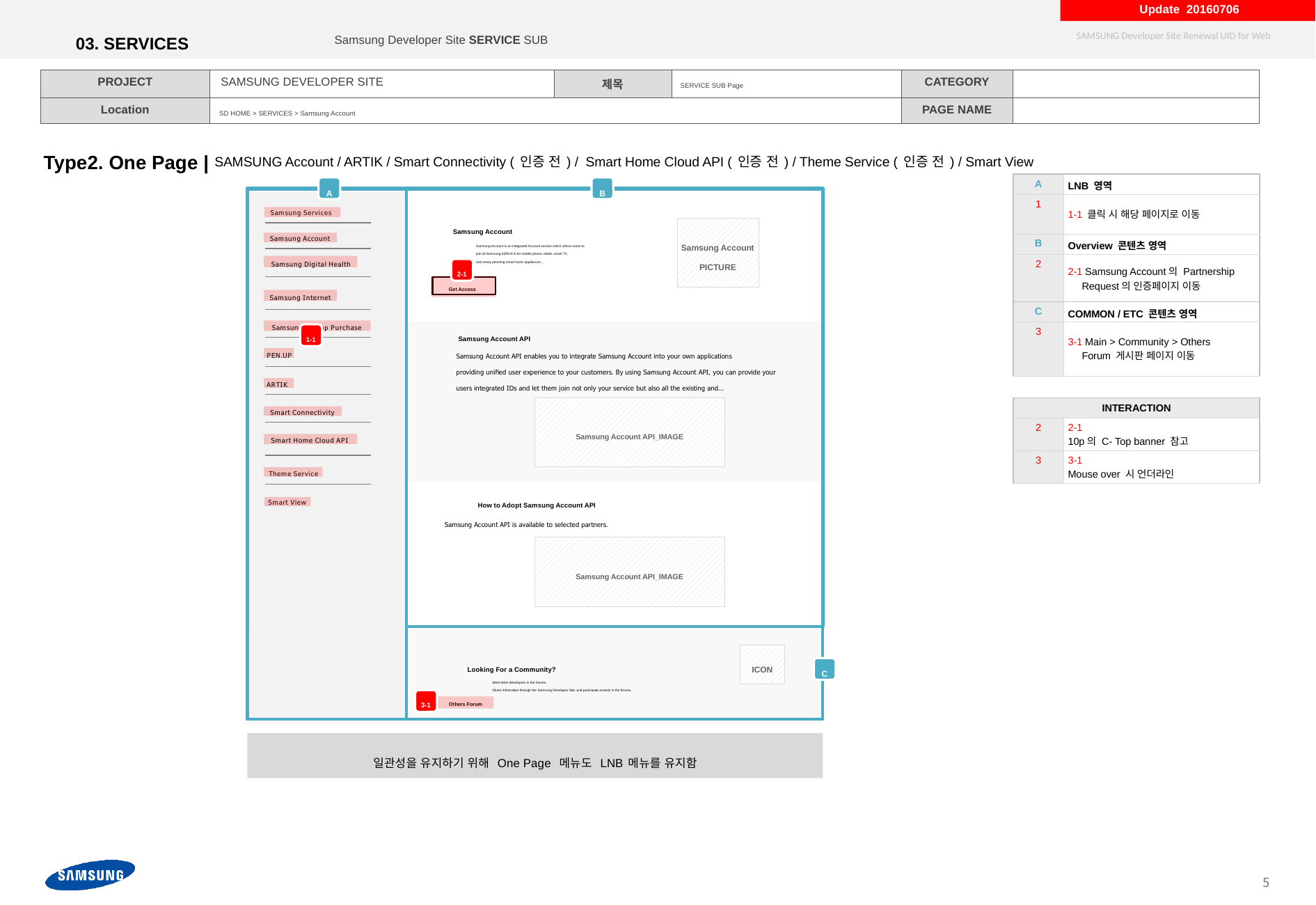

Update  20160706
03. SERVICES
Samsung Developer Site SERVICE SUB
| PROJECT | SAMSUNG DEVELOPER SITE | 제목 |  | CATEGORY |  |
| --- | --- | --- | --- | --- | --- |
| Location |  |  |  | PAGE NAME |  |
SERVICE SUB Page
SD HOME > SERVICES > Samsung Account
Type2. One Page | SAMSUNG Account / ARTIK / Smart Connectivity (인증 전) /  Smart Home Cloud API (인증 전) / Theme Service (인증 전) / Smart View
| A | LNB 영역 |
| --- | --- |
| 1 | 1-1 클릭 시 해당 페이지로 이동 |
| B | Overview 콘텐츠 영역 |
| 2 | 2-1 Samsung Account의 Partnership Request의 인증페이지 이동 |
| C | COMMON / ETC 콘텐츠 영역 |
| 3 | 3-1 Main > Community > Others Forum 게시판 페이지 이동 |
A
B

Samsung Services

Samsung Account

Samsung Digital Health

Samsung Internet

Samsung In-App Purchase

1-1
PEN.UP

ARTIK

Smart Connectivity

Smart Home Cloud API

Theme Service

Smart View

Samsung Account
PICTURE
Samsung Account
Samsung Account is an integrated Account service which allows users to
join all Samsung SERVICE for mobile phone, tablet, smart TV,
and newly planning smart home appliances…

Get Access
Samsung Account API
Samsung Account API enables you to integrate Samsung Account into your own applications
providing unified user experience to your customers. By using Samsung Account API, you can provide your
users integrated IDs and let them join not only your service but also all the existing and…
How to Adopt Samsung Account API
Samsung Account API is available to selected partners.
Samsung Account API_IMAGE
Samsung Account API_IMAGE
ICON
Others Forum
Looking For a Community?
Meet other developers in the forums.
Share information through the Samsung Developer Site, and participate actively in the forums.
2-1

| INTERACTION |  |
| --- | --- |
| 2 | 2-1 10p의 C- Top banner 참고 |
| 3 | 3-1 Mouse over 시 언더라인 |

C
3-1

일관성을 유지하기 위해 One Page 메뉴도 LNB메뉴를 유지함